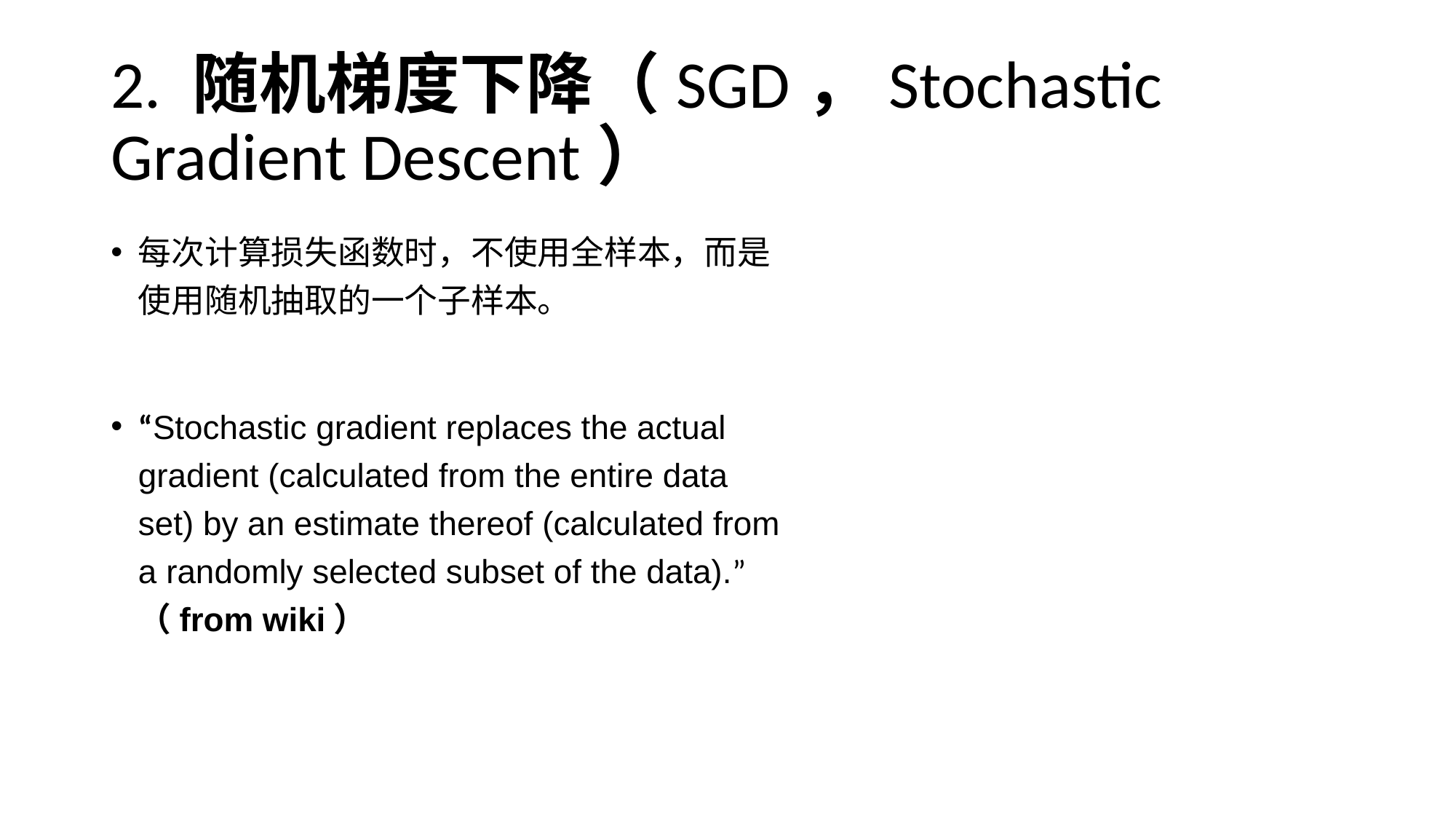

# 2. 随机梯度下降（SGD，Stochastic Gradient Descent）

每次计算损失函数时，不使用全样本，而是使用随机抽取的一个子样本。

“Stochastic gradient replaces the actual gradient (calculated from the entire data set) by an estimate thereof (calculated from a randomly selected subset of the data).” （from wiki）